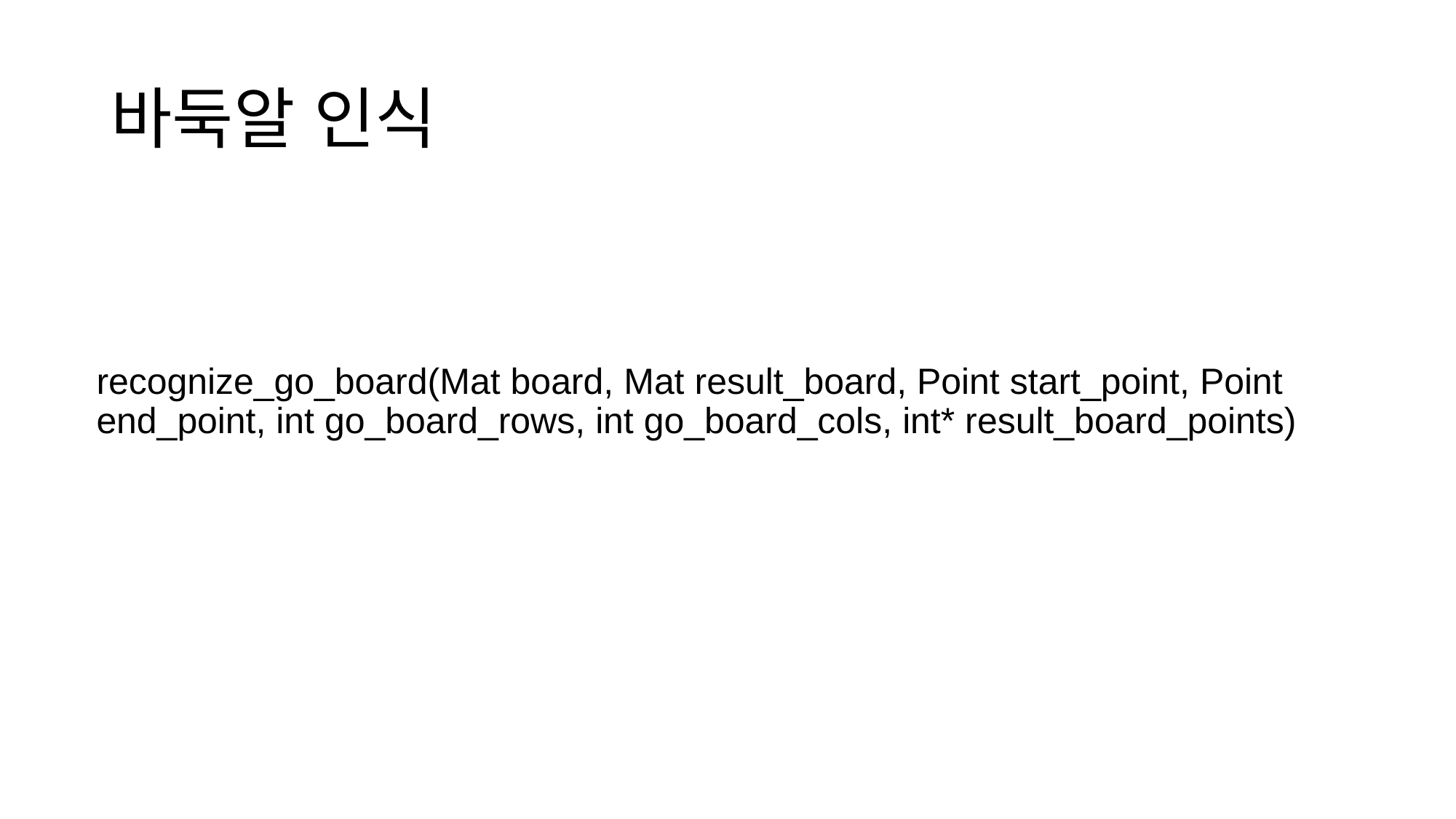

바둑알 인식
# recognize_go_board(Mat board, Mat result_board, Point start_point, Point end_point, int go_board_rows, int go_board_cols, int* result_board_points)